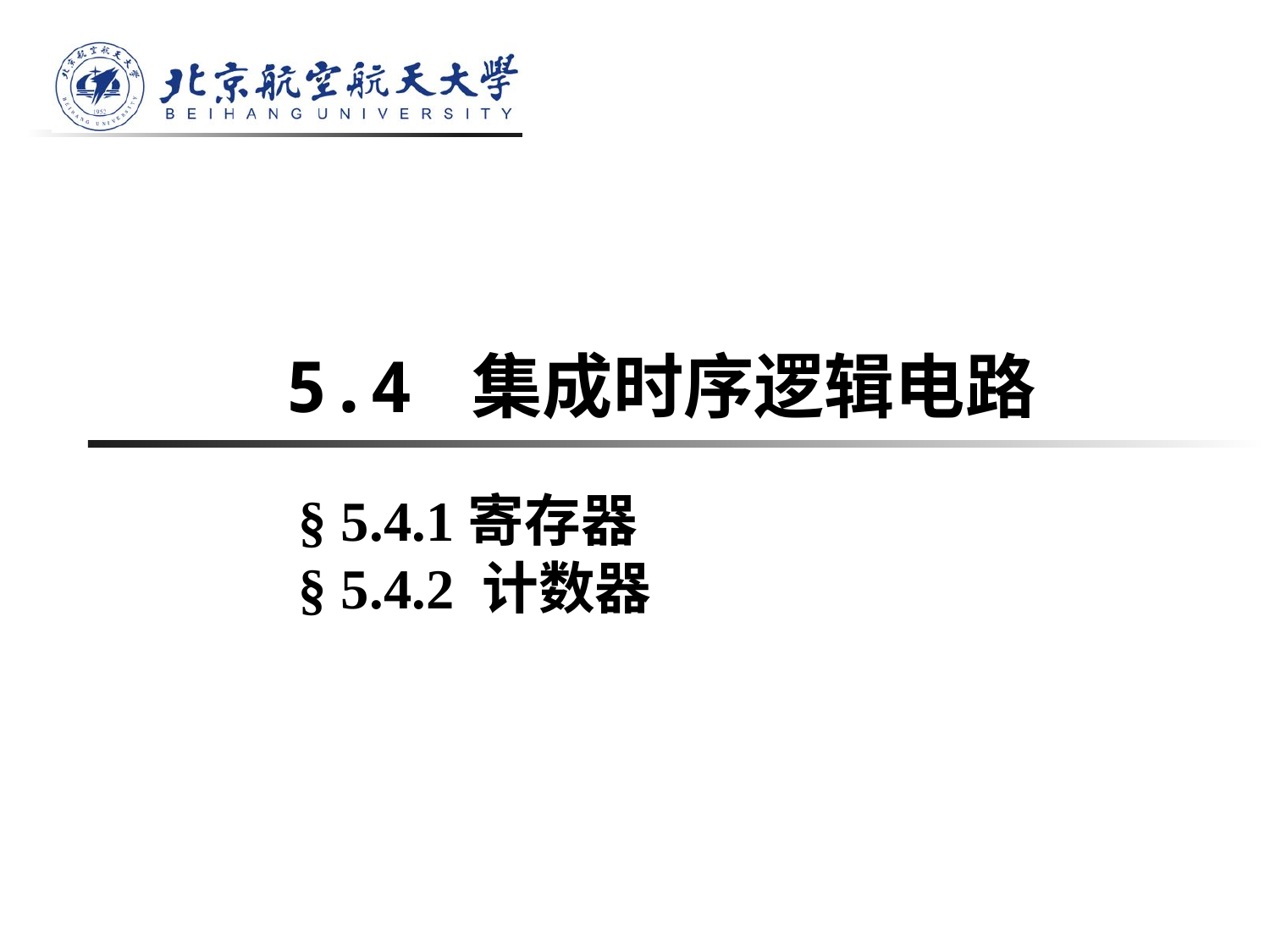

# 5.4 集成时序逻辑电路
§ 5.4.1寄存器
§ 5.4.2 计数器